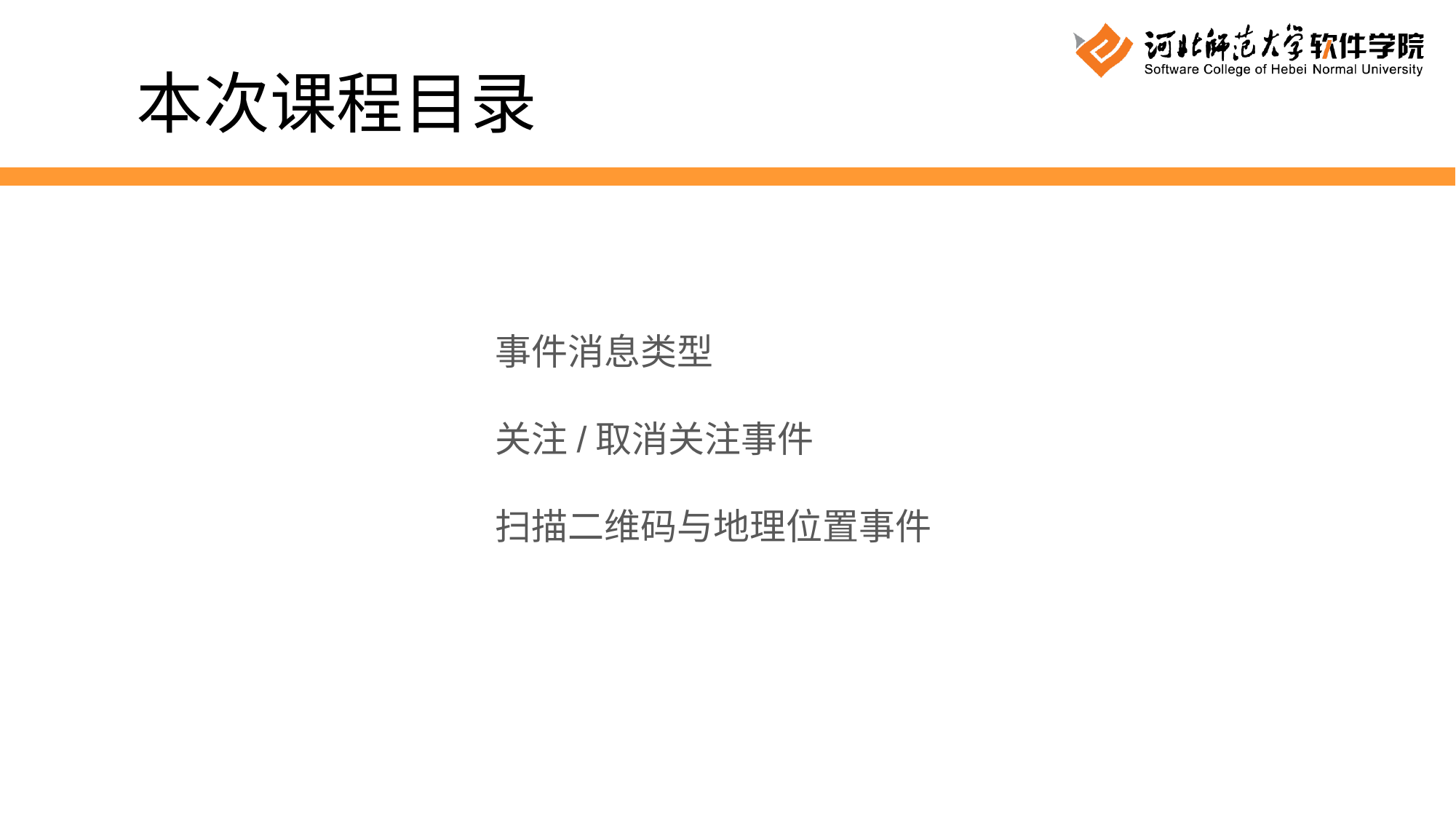

本次课程目录
事件消息类型
关注/取消关注事件
扫描二维码与地理位置事件